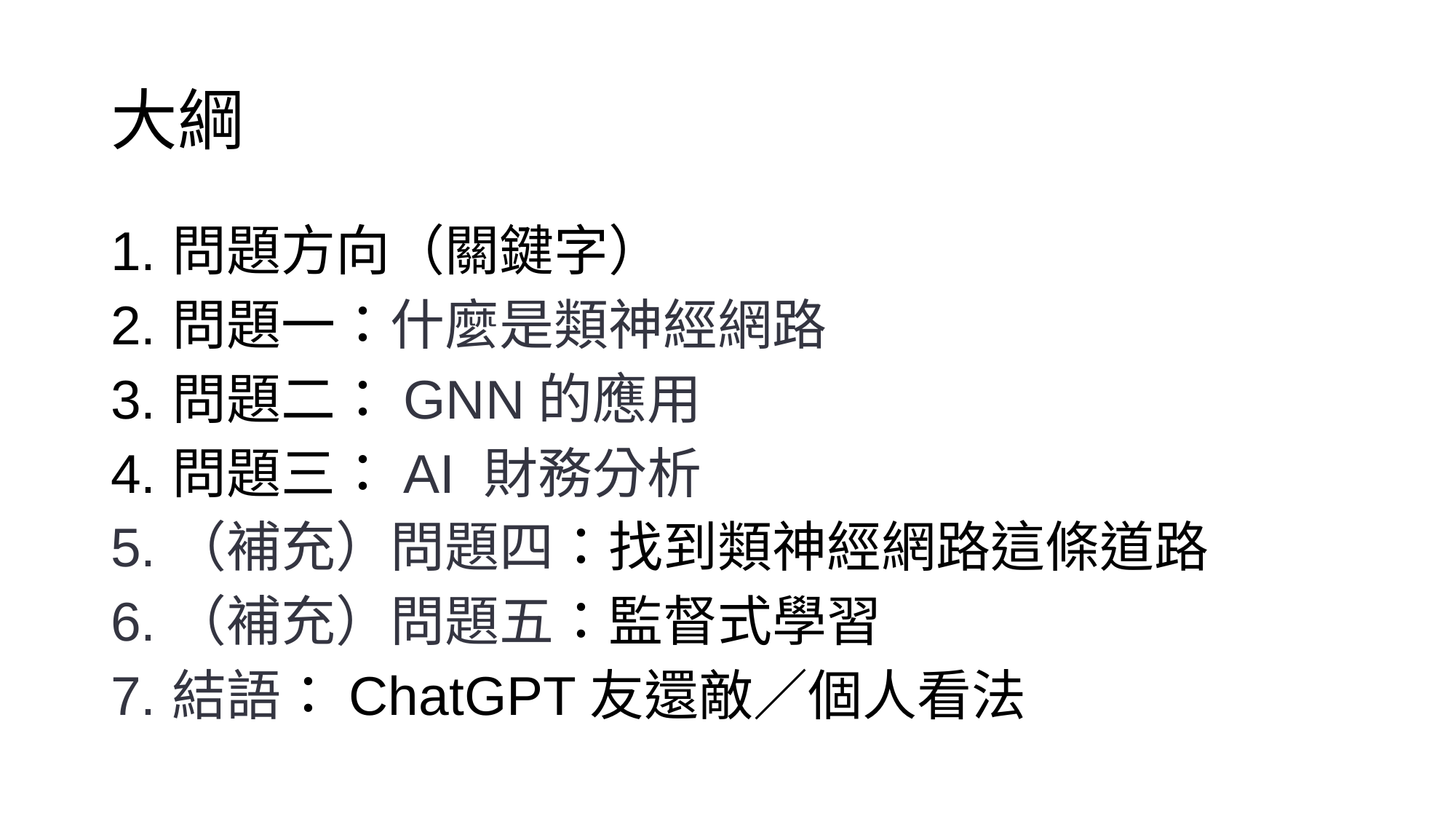

# 大綱
問題方向（關鍵字）
問題一：什麼是類神經網路
問題二：GNN的應用
問題三：AI 財務分析
（補充）問題四：找到類神經網路這條道路
（補充）問題五：監督式學習
結語：ChatGPT友還敵／個人看法